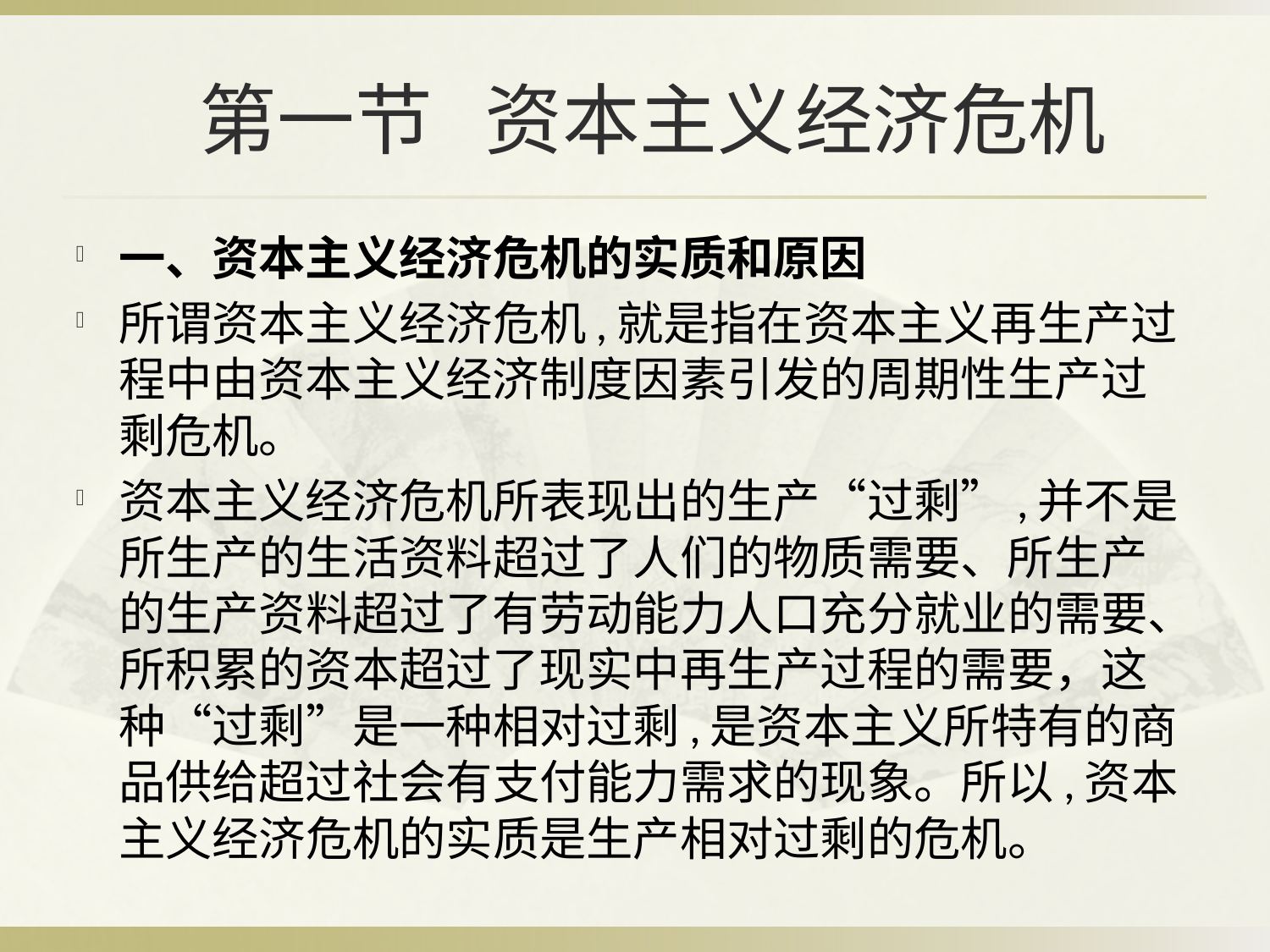

# 第一节   资本主义经济危机
一、资本主义经济危机的实质和原因
所谓资本主义经济危机,就是指在资本主义再生产过程中由资本主义经济制度因素引发的周期性生产过剩危机。
资本主义经济危机所表现出的生产“过剩”,并不是所生产的生活资料超过了人们的物质需要、所生产的生产资料超过了有劳动能力人口充分就业的需要、所积累的资本超过了现实中再生产过程的需要，这种“过剩”是一种相对过剩,是资本主义所特有的商品供给超过社会有支付能力需求的现象。所以,资本主义经济危机的实质是生产相对过剩的危机。